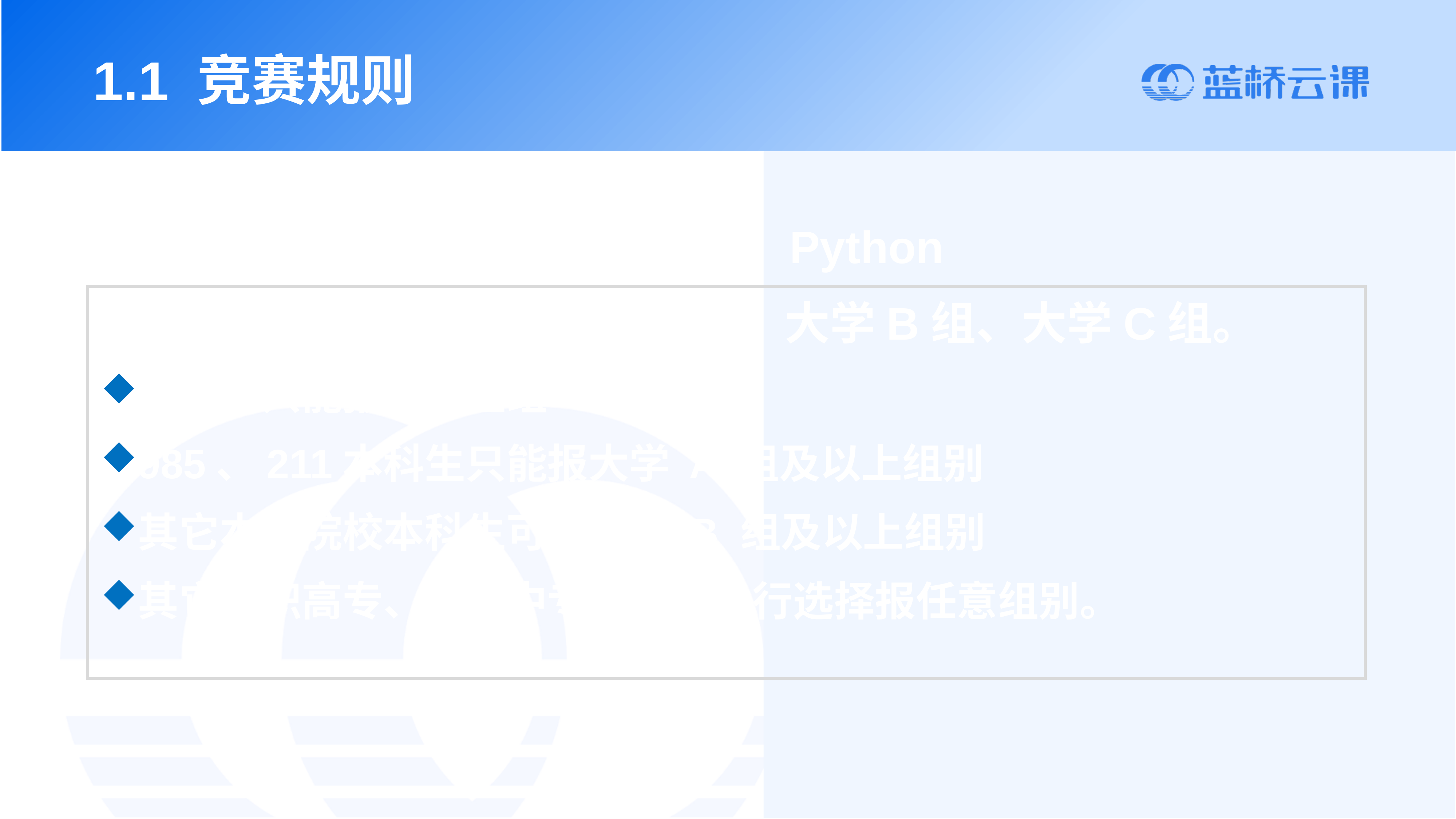

1.1 竞赛规则
编程语言分组：C/C++、Java、Python
院校分组：研究生组、大学A组、大学B组、大学C组。
研究生只能报研究生组
985、211本科生只能报大学 A 组及以上组别
其它本科院校本科生可报大学 B 组及以上组别
其它高职高专、中职中专院校可自行选择报任意组别。